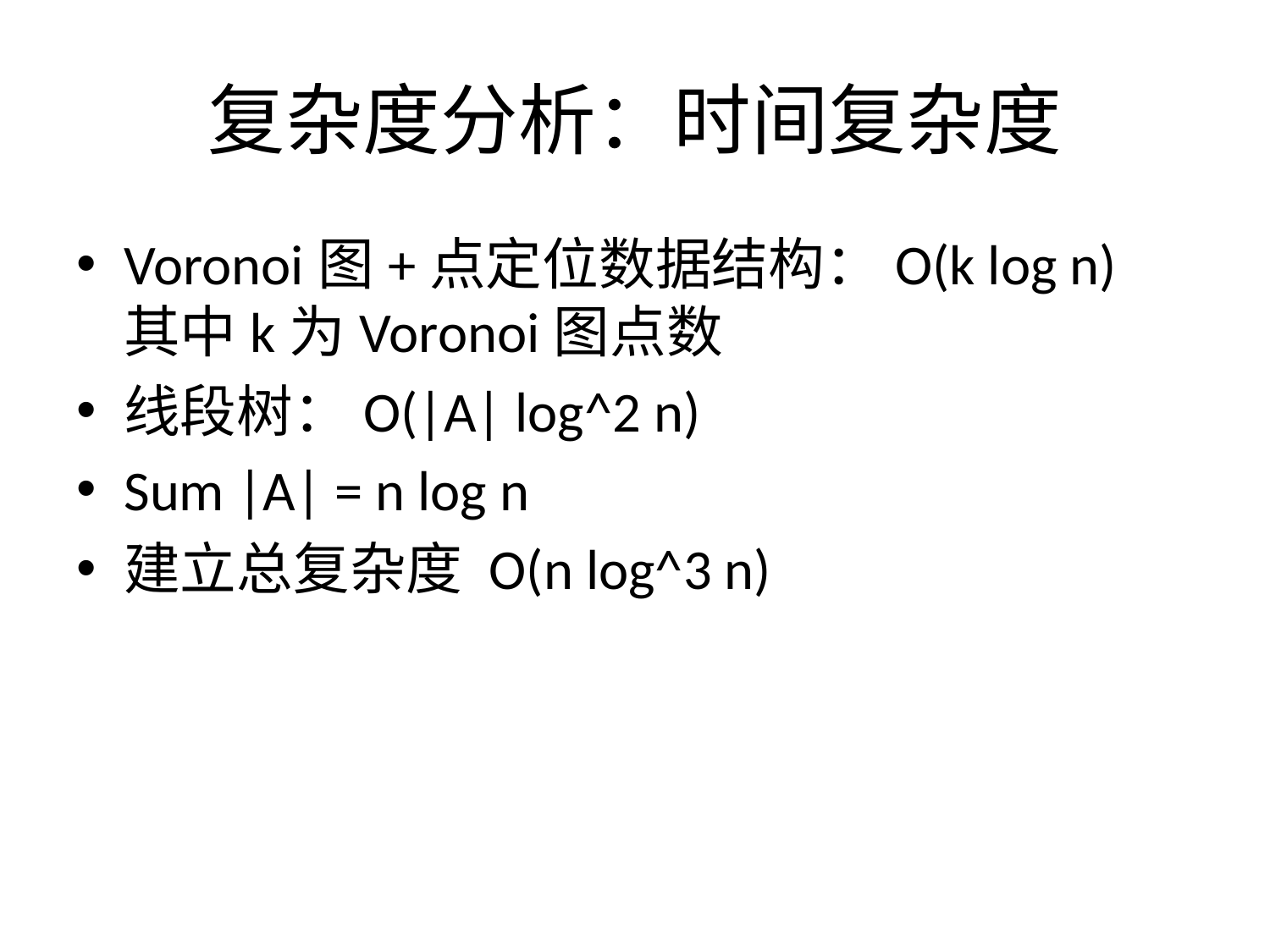

# 复杂度分析：时间复杂度
Voronoi图+点定位数据结构：O(k log n) 其中k为Voronoi图点数
线段树：O(|A| log^2 n)
Sum |A| = n log n
建立总复杂度 O(n log^3 n)